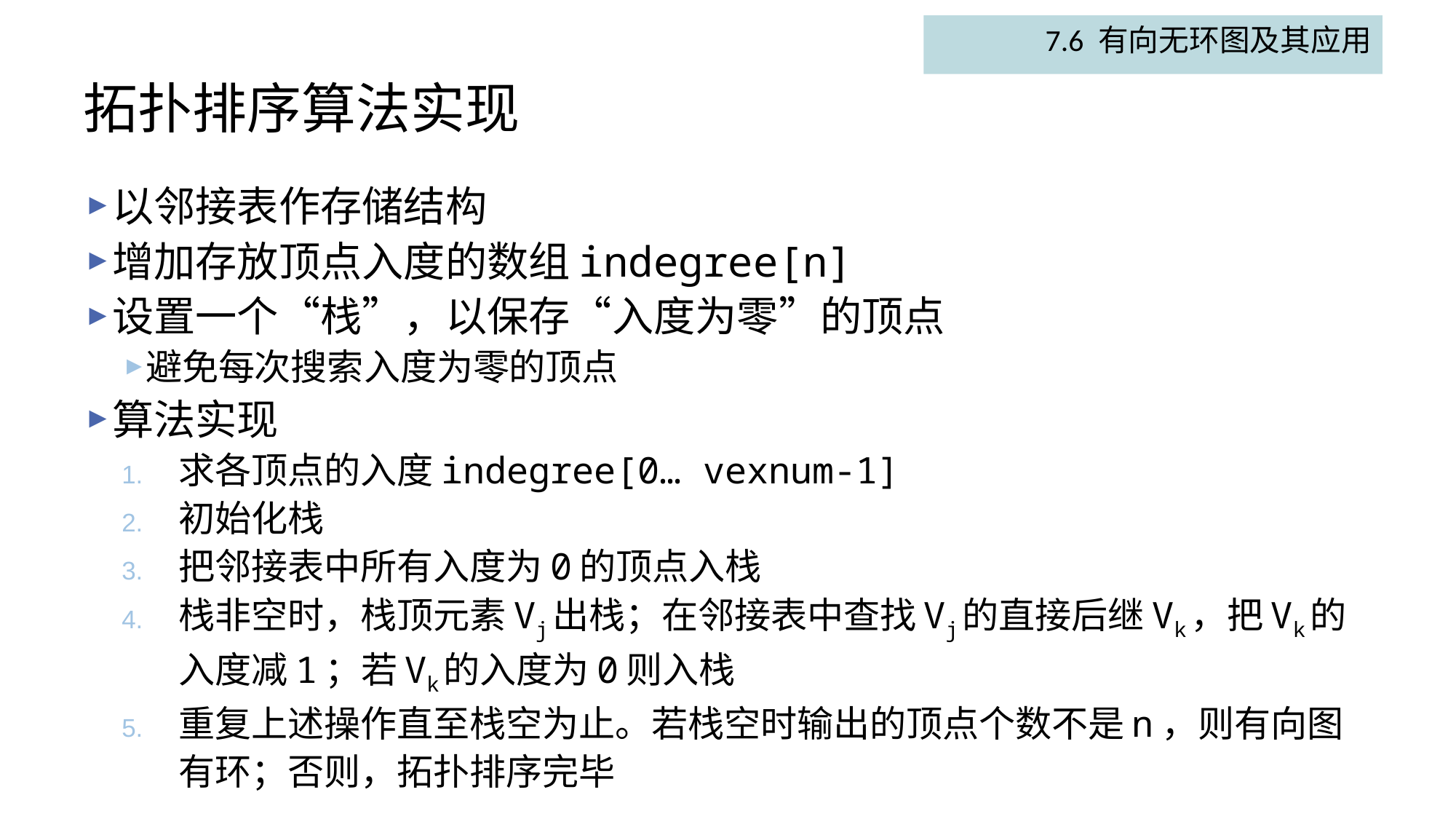

7.6 有向无环图及其应用
# 拓扑排序算法实现
以邻接表作存储结构
增加存放顶点入度的数组indegree[n]
设置一个“栈”，以保存“入度为零”的顶点
避免每次搜索入度为零的顶点
算法实现
求各顶点的入度indegree[0… vexnum-1]
初始化栈
把邻接表中所有入度为0的顶点入栈
栈非空时，栈顶元素Vj出栈；在邻接表中查找Vj的直接后继Vk，把Vk的入度减1；若Vk的入度为0则入栈
重复上述操作直至栈空为止。若栈空时输出的顶点个数不是n，则有向图有环；否则，拓扑排序完毕